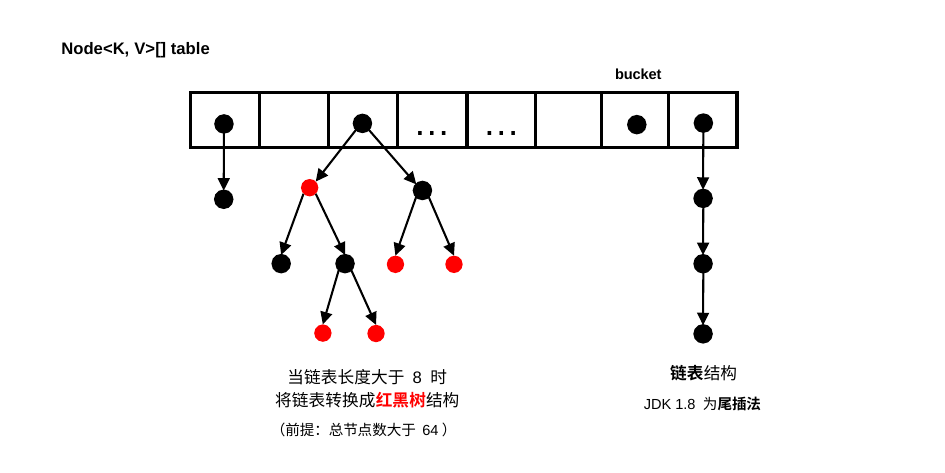

Node<K, V>[] table
bucket

…
…

链表结构
JDK 1.8 为尾插法
当链表长度大于 8 时
将链表转换成红黑树结构
（前提：总节点数大于 64）
红色节点为违规节点，绿色节点为临界条件节点